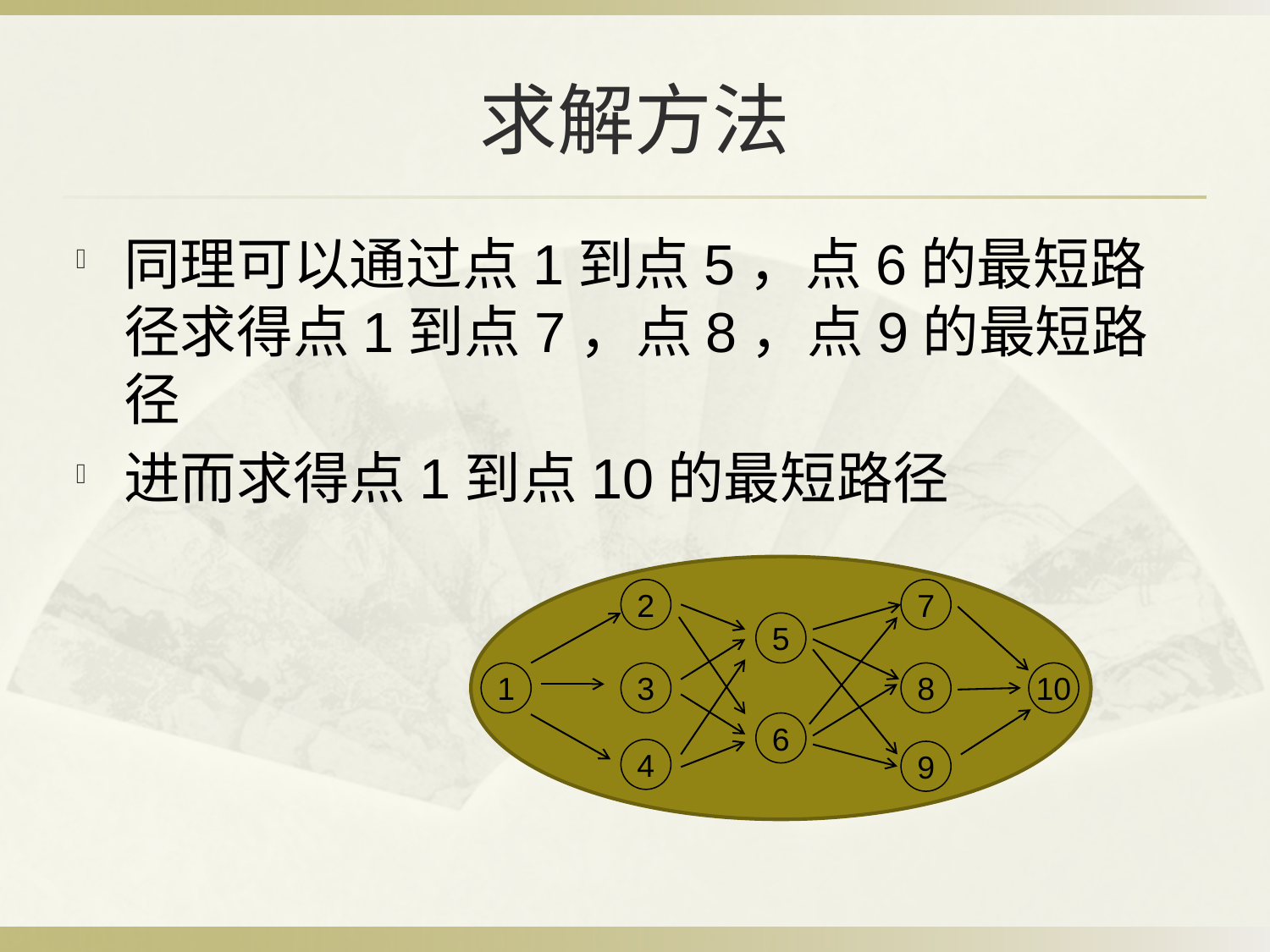

# 求解方法
同理可以通过点1到点5，点6的最短路径求得点1到点7，点8，点9的最短路径
进而求得点1到点10的最短路径

7
2
5
3
1
8
10
6
4
9